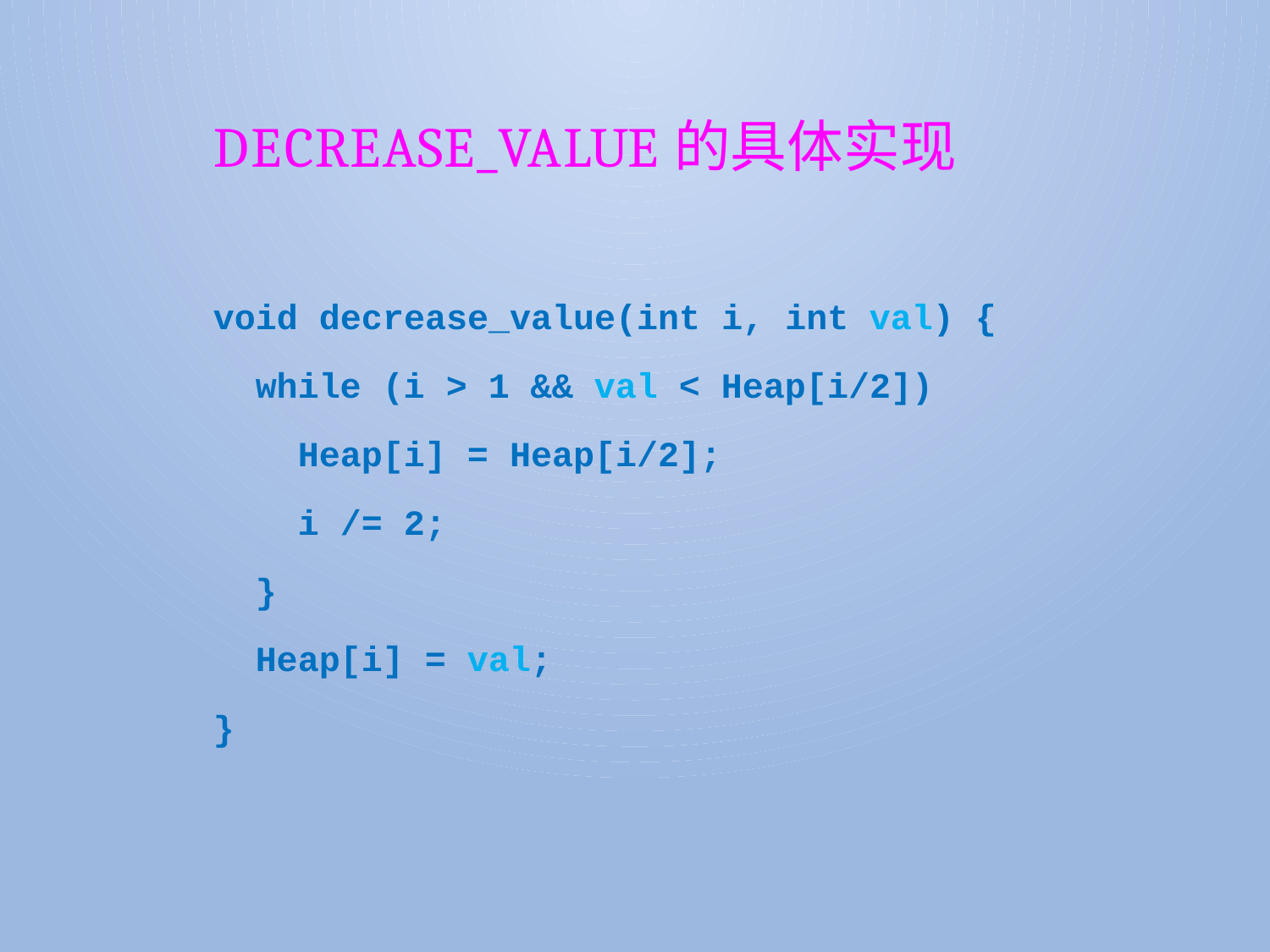

# Decrease_Value的具体实现
void decrease_value(int i, int val) {
  while (i > 1 && val < Heap[i/2])
    Heap[i] = Heap[i/2];
    i /= 2;
  }
  Heap[i] = val;
}